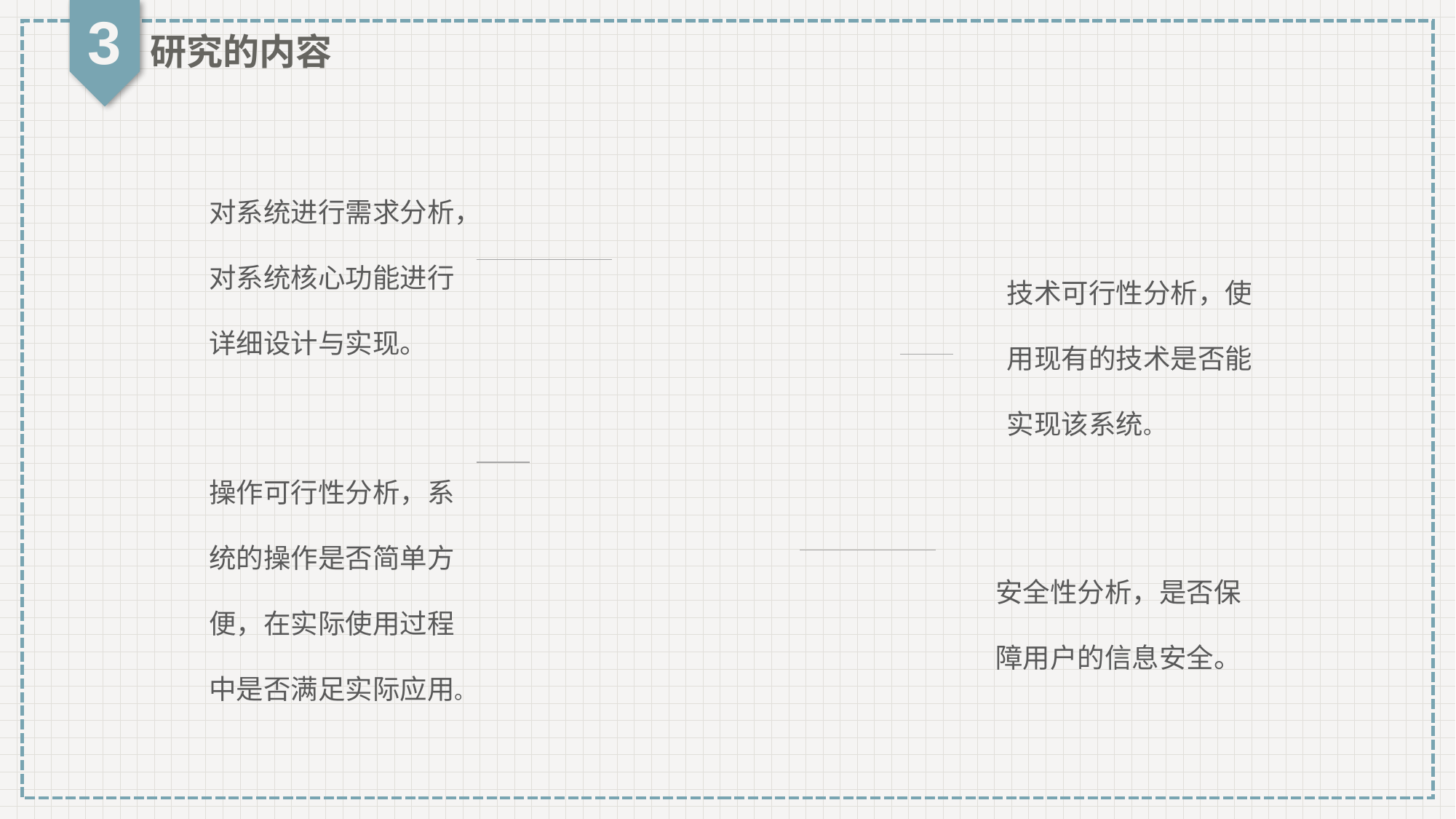

3
研究的内容
对系统进行需求分析，对系统核心功能进行详细设计与实现。
技术可行性分析，使用现有的技术是否能实现该系统。

操作可行性分析，系统的操作是否简单方便，在实际使用过程中是否满足实际应用。
安全性分析，是否保障用户的信息安全。